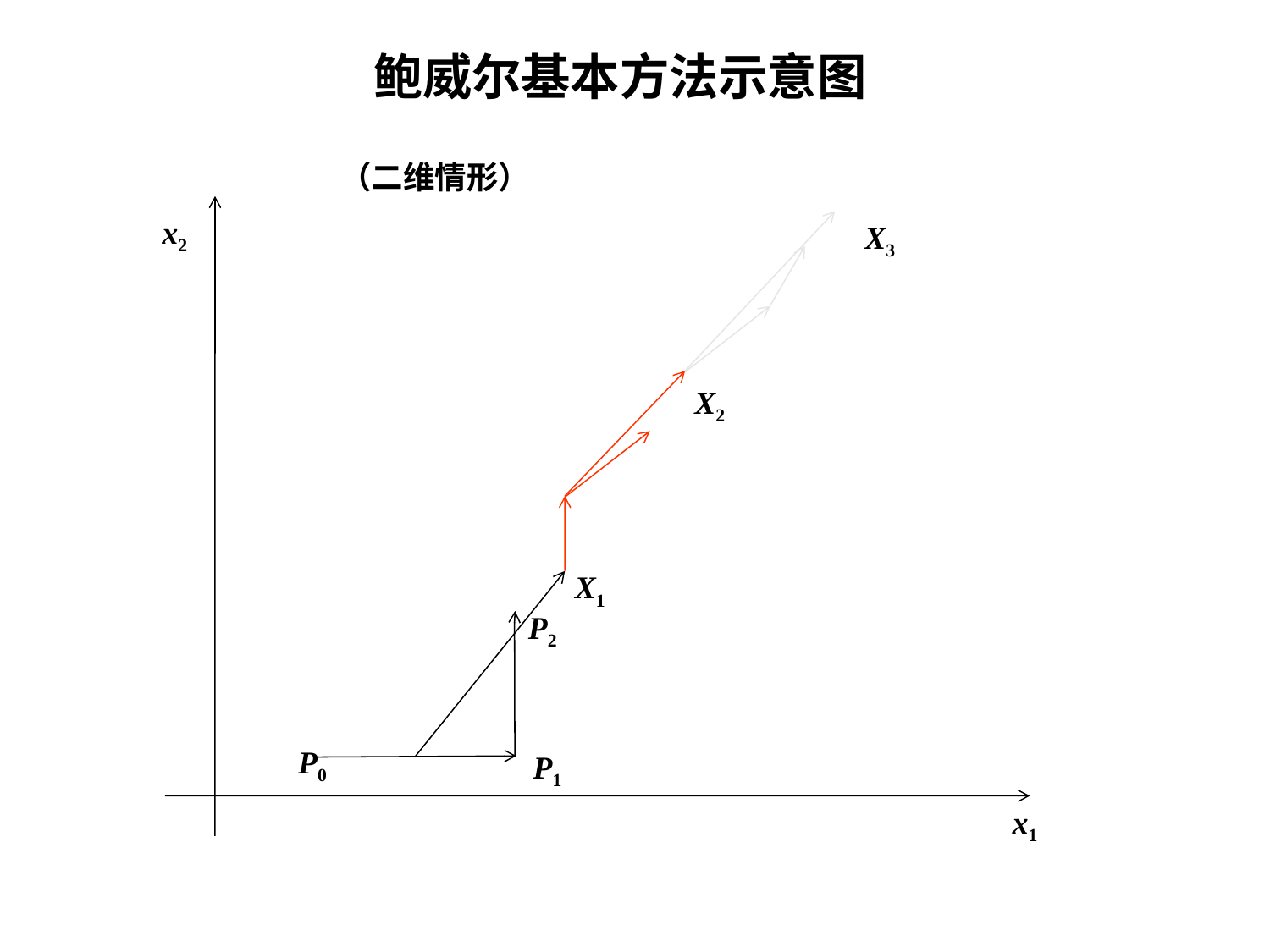

鲍威尔基本方法示意图
（二维情形）

x2
X3
X2

X1
P2

P0
P1

x1